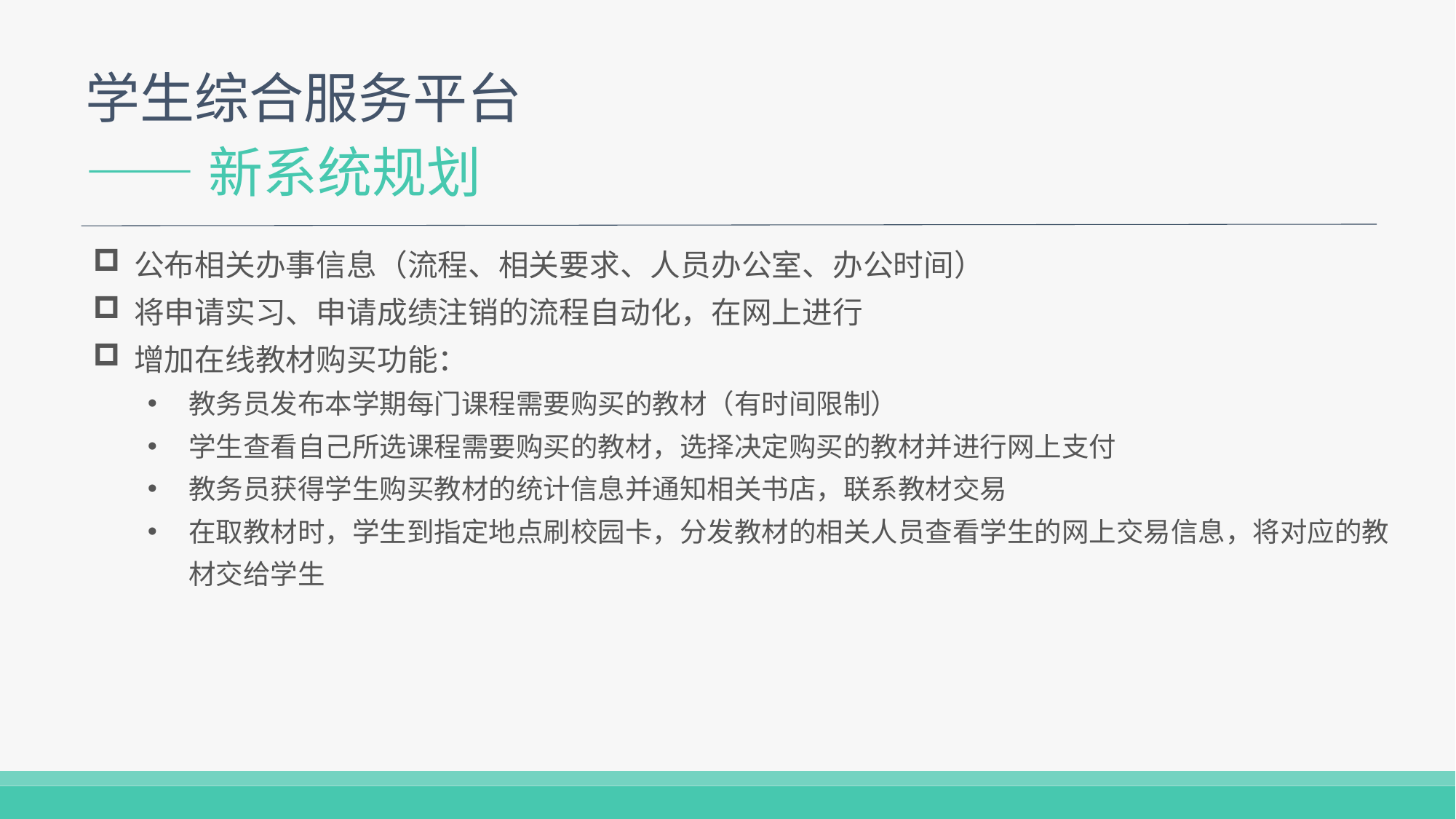

学生综合服务平台
——新系统规划
公布相关办事信息（流程、相关要求、人员办公室、办公时间）
将申请实习、申请成绩注销的流程自动化，在网上进行
增加在线教材购买功能：
教务员发布本学期每门课程需要购买的教材（有时间限制）
学生查看自己所选课程需要购买的教材，选择决定购买的教材并进行网上支付
教务员获得学生购买教材的统计信息并通知相关书店，联系教材交易
在取教材时，学生到指定地点刷校园卡，分发教材的相关人员查看学生的网上交易信息，将对应的教材交给学生